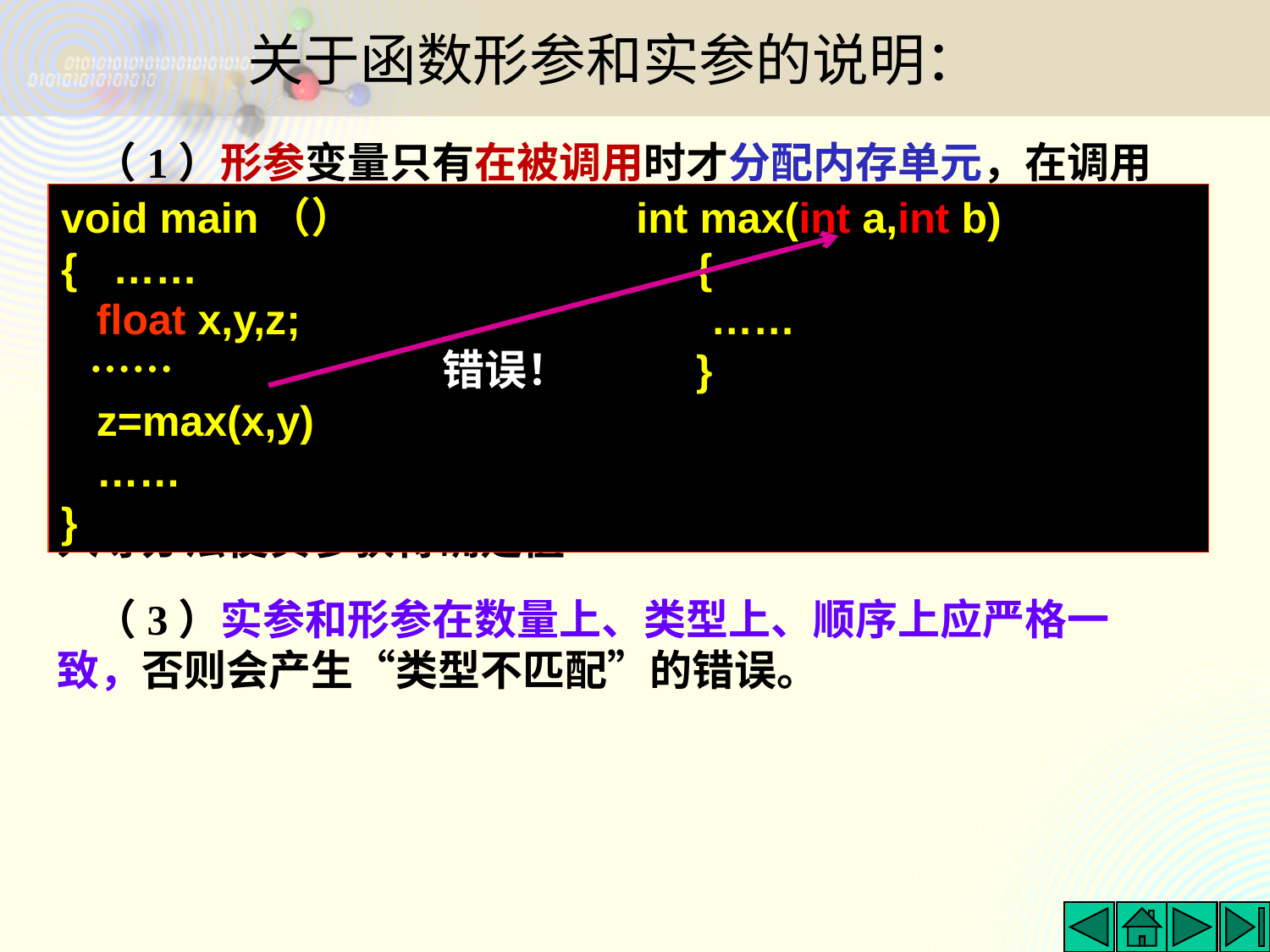

# 关于函数形参和实参的说明：
（1）形参变量只有在被调用时才分配内存单元，在调用结束时，即刻释放所分配的内存单元。因此，形参只有在函数内部有效。函数调用结束，返回主调函数后，则不能再使用该形参变量。
（2）实参可以是常量、变量、表达式、函数等，无论实参是何种类型的量，在进行函数调用时，它们都必须具有确定的值，以便把这些值传送给形参。因此应预先用赋值、输入等办法使实参获得确定值
（3）实参和形参在数量上、类型上、顺序上应严格一致，否则会产生“类型不匹配”的错误。
void main（）    		      int max(int a,int b)
{   ……				{
   float x,y,z;        		            ……
   ……			错误！	}
   z=max(x,y)
   ……
}